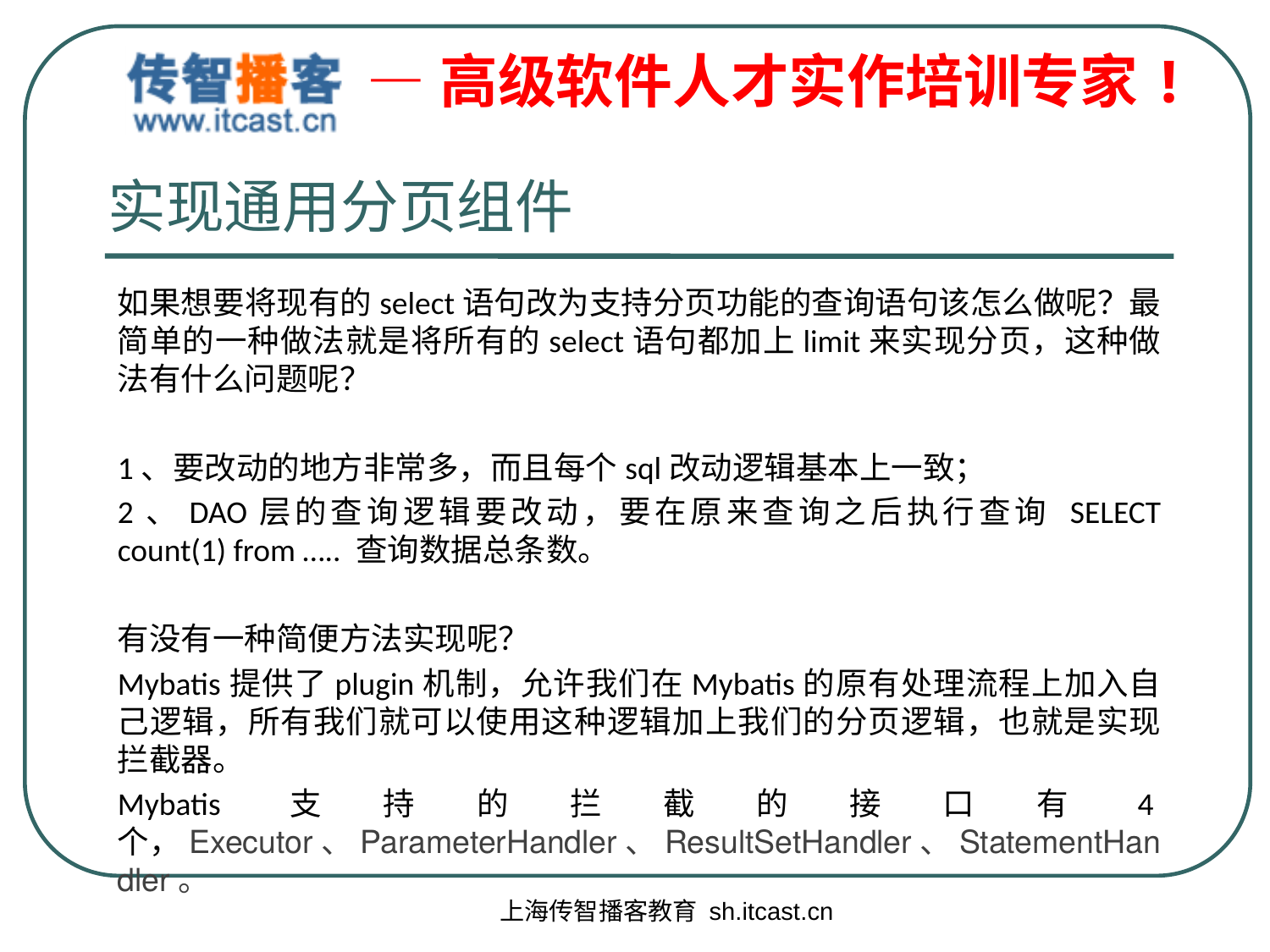

# 实现通用分页组件
如果想要将现有的select语句改为支持分页功能的查询语句该怎么做呢？最简单的一种做法就是将所有的select语句都加上limit来实现分页，这种做法有什么问题呢？

1、要改动的地方非常多，而且每个sql改动逻辑基本上一致；
2、DAO层的查询逻辑要改动，要在原来查询之后执行查询 SELECT count(1) from ….. 查询数据总条数。

有没有一种简便方法实现呢？
Mybatis提供了plugin机制，允许我们在Mybatis的原有处理流程上加入自己逻辑，所有我们就可以使用这种逻辑加上我们的分页逻辑，也就是实现拦截器。
Mybatis支持的拦截的接口有4个，Executor、ParameterHandler、ResultSetHandler、StatementHandler。
上海传智播客教育 sh.itcast.cn